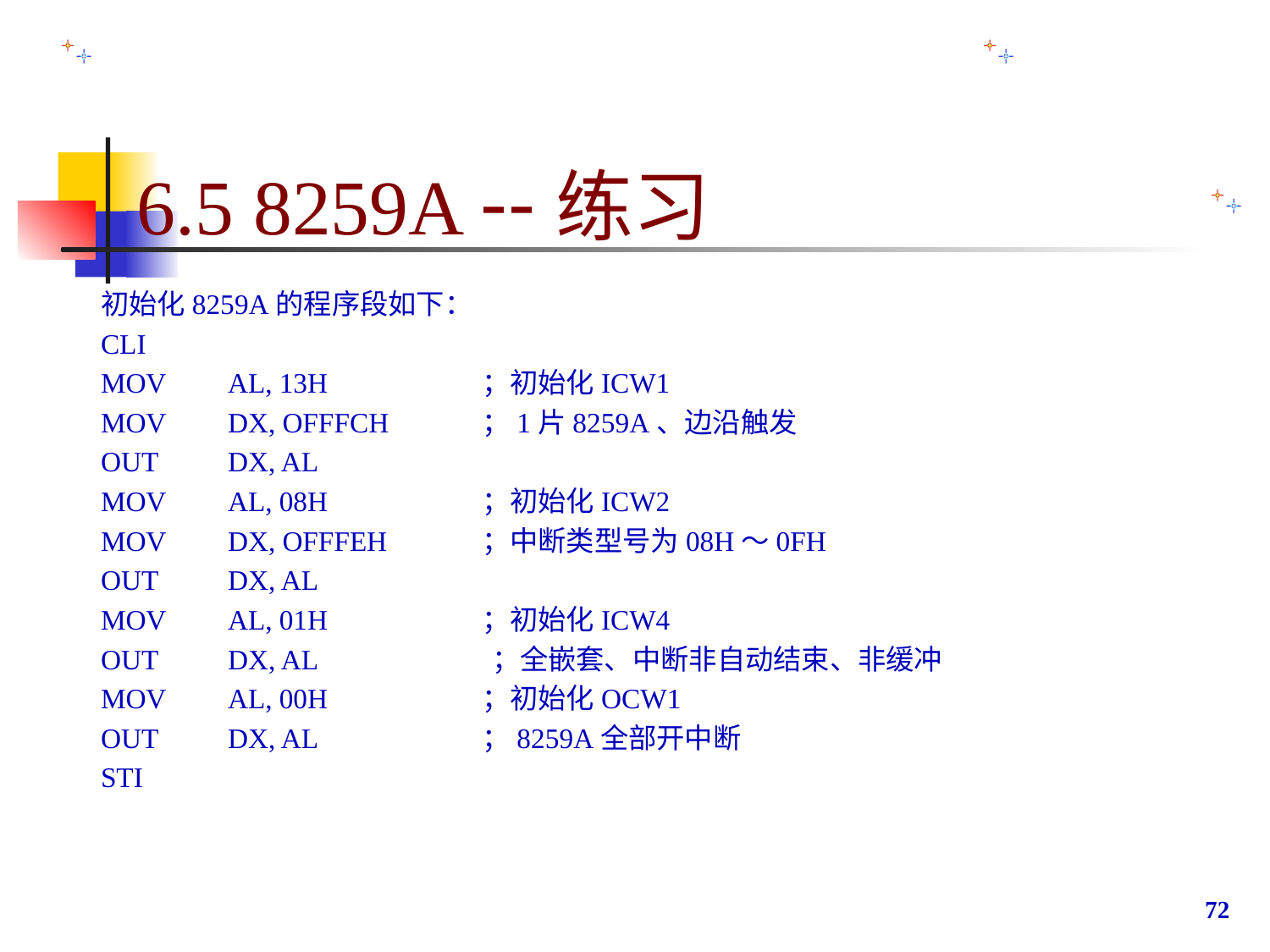

# 6.5 8259A --练习
初始化8259A的程序段如下：
CLI
MOV	AL, 13H		；初始化ICW1
MOV	DX, OFFFCH	；1片8259A、边沿触发
OUT	DX, AL
MOV	AL, 08H		；初始化ICW2
MOV	DX, OFFFEH	；中断类型号为08H～0FH
OUT	DX, AL
MOV	AL, 01H		；初始化ICW4
OUT	DX, AL                        ；全嵌套、中断非自动结束、非缓冲
MOV	AL, 00H		；初始化OCW1
OUT	DX, AL		；8259A全部开中断
STI
72